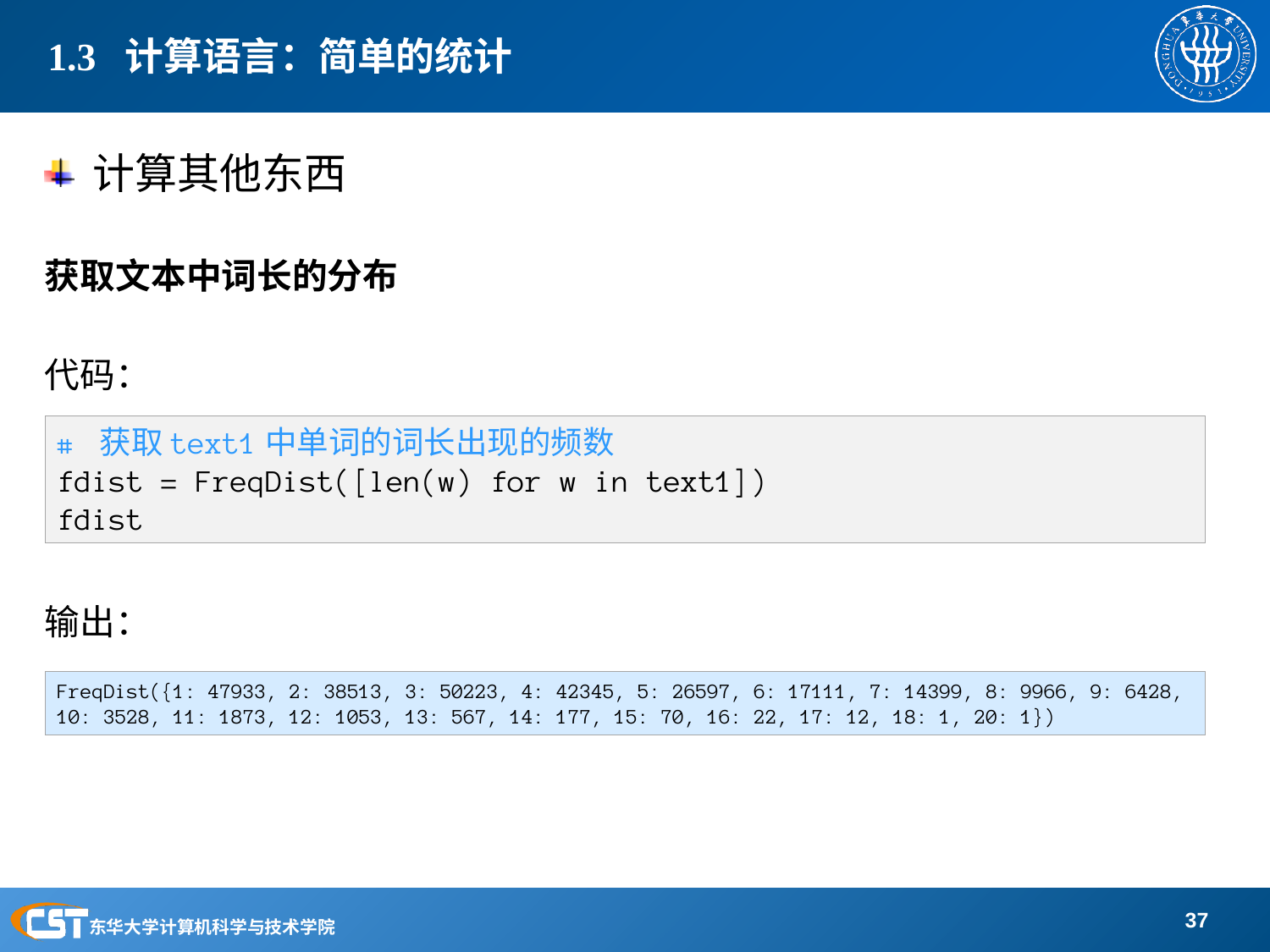

# 1.3  计算语言：简单的统计
计算其他东西

获取文本中词长的分布

代码：

输出：

# 获取text1中单词的词长出现的频数
fdist = FreqDist([len(w) for w in text1])
fdist
FreqDist({1: 47933, 2: 38513, 3: 50223, 4: 42345, 5: 26597, 6: 17111, 7: 14399, 8: 9966, 9: 6428, 10: 3528, 11: 1873, 12: 1053, 13: 567, 14: 177, 15: 70, 16: 22, 17: 12, 18: 1, 20: 1})